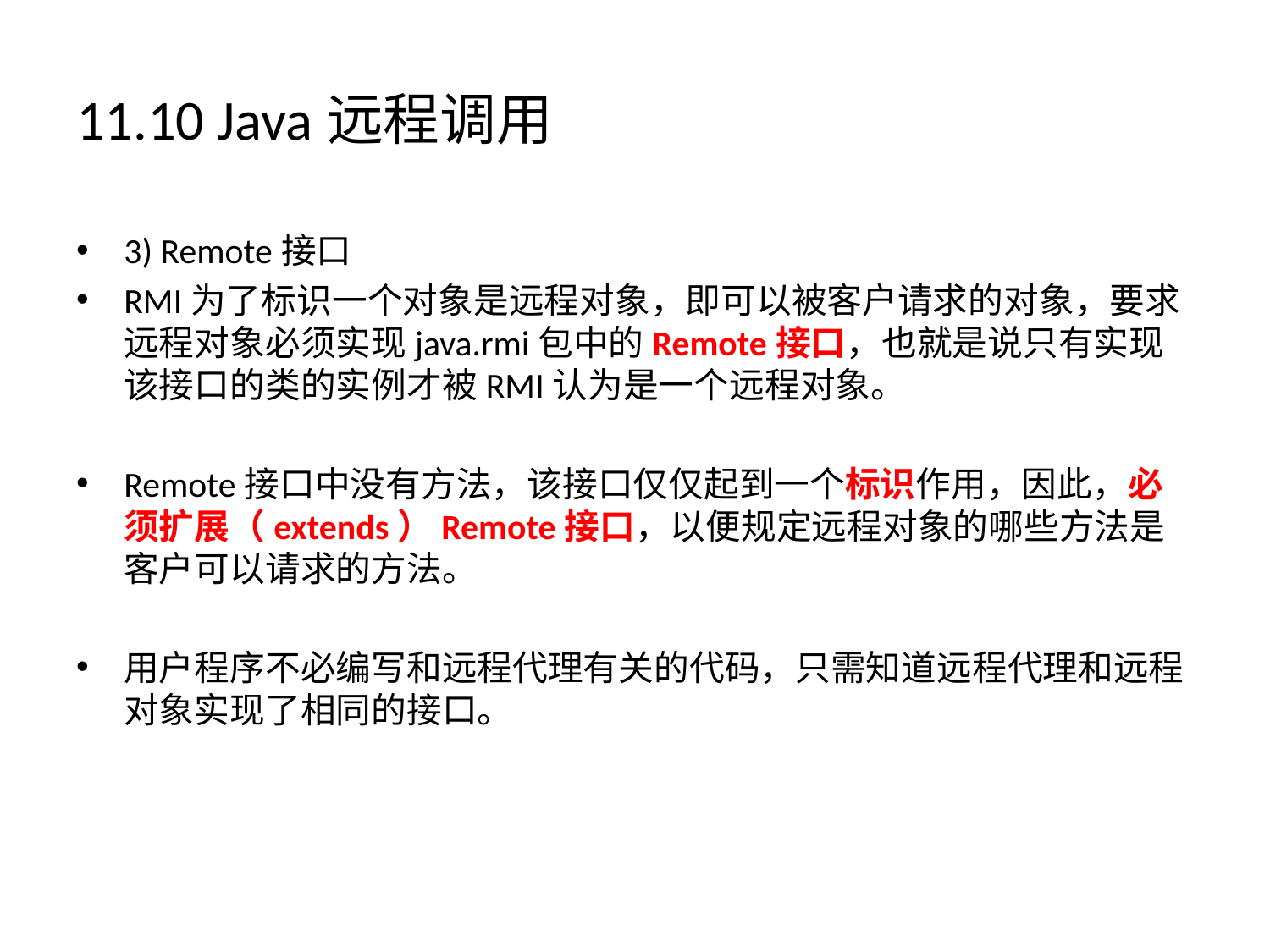

# 11.10 Java远程调用
3) Remote接口
RMI为了标识一个对象是远程对象，即可以被客户请求的对象，要求远程对象必须实现java.rmi包中的Remote接口，也就是说只有实现该接口的类的实例才被RMI认为是一个远程对象。

Remote接口中没有方法，该接口仅仅起到一个标识作用，因此，必须扩展（extends）Remote接口，以便规定远程对象的哪些方法是客户可以请求的方法。

用户程序不必编写和远程代理有关的代码，只需知道远程代理和远程对象实现了相同的接口。